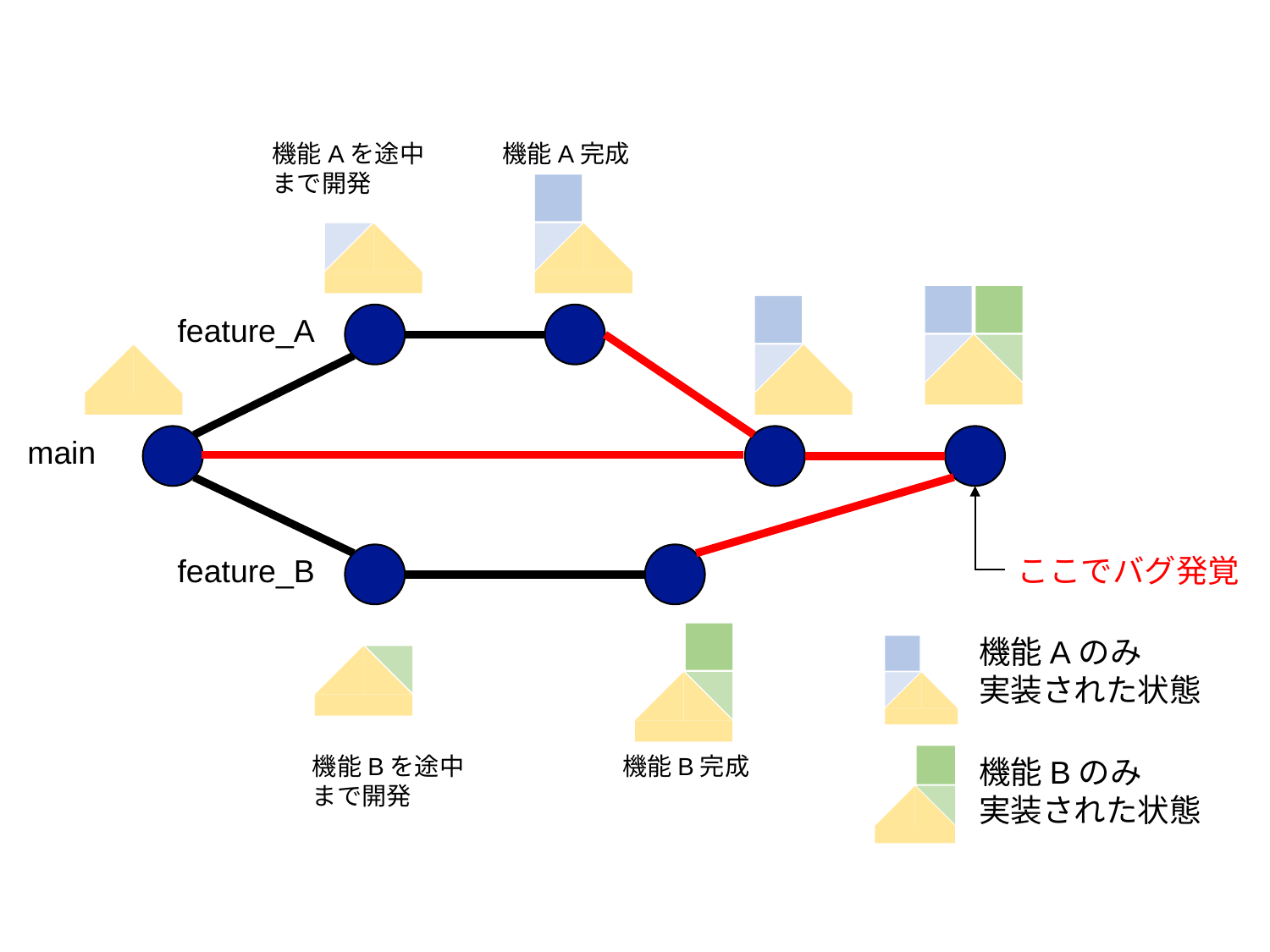

機能Aを途中
まで開発
機能A完成

feature_A

main

feature_B

ここでバグ発覚

機能Aのみ
実装された状態

機能Bを途中
まで開発
機能B完成

機能Bのみ
実装された状態